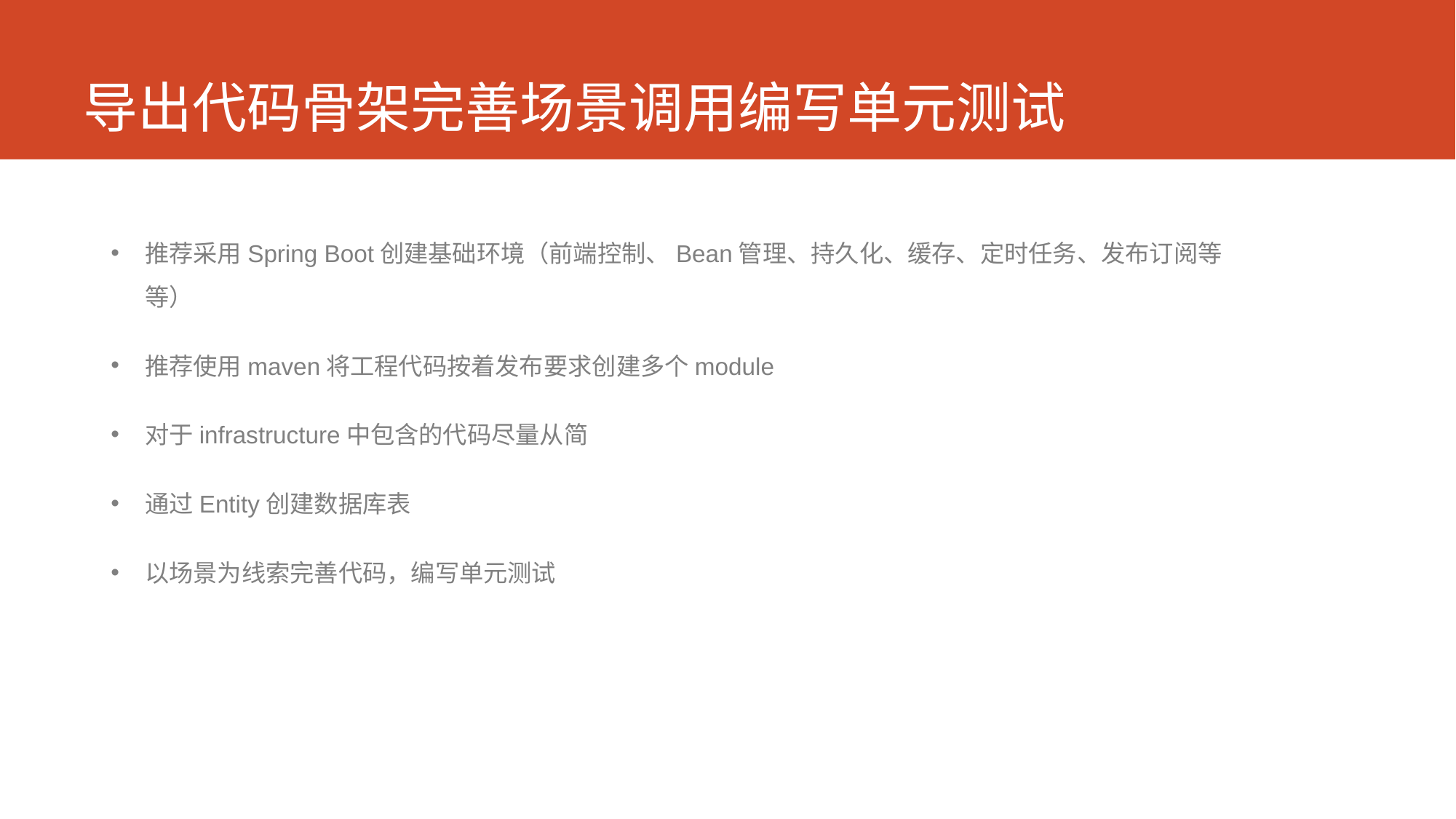

# 导出代码骨架完善场景调用编写单元测试
推荐采用Spring Boot创建基础环境（前端控制、Bean管理、持久化、缓存、定时任务、发布订阅等等）
推荐使用maven将工程代码按着发布要求创建多个module
对于infrastructure中包含的代码尽量从简
通过Entity创建数据库表
以场景为线索完善代码，编写单元测试